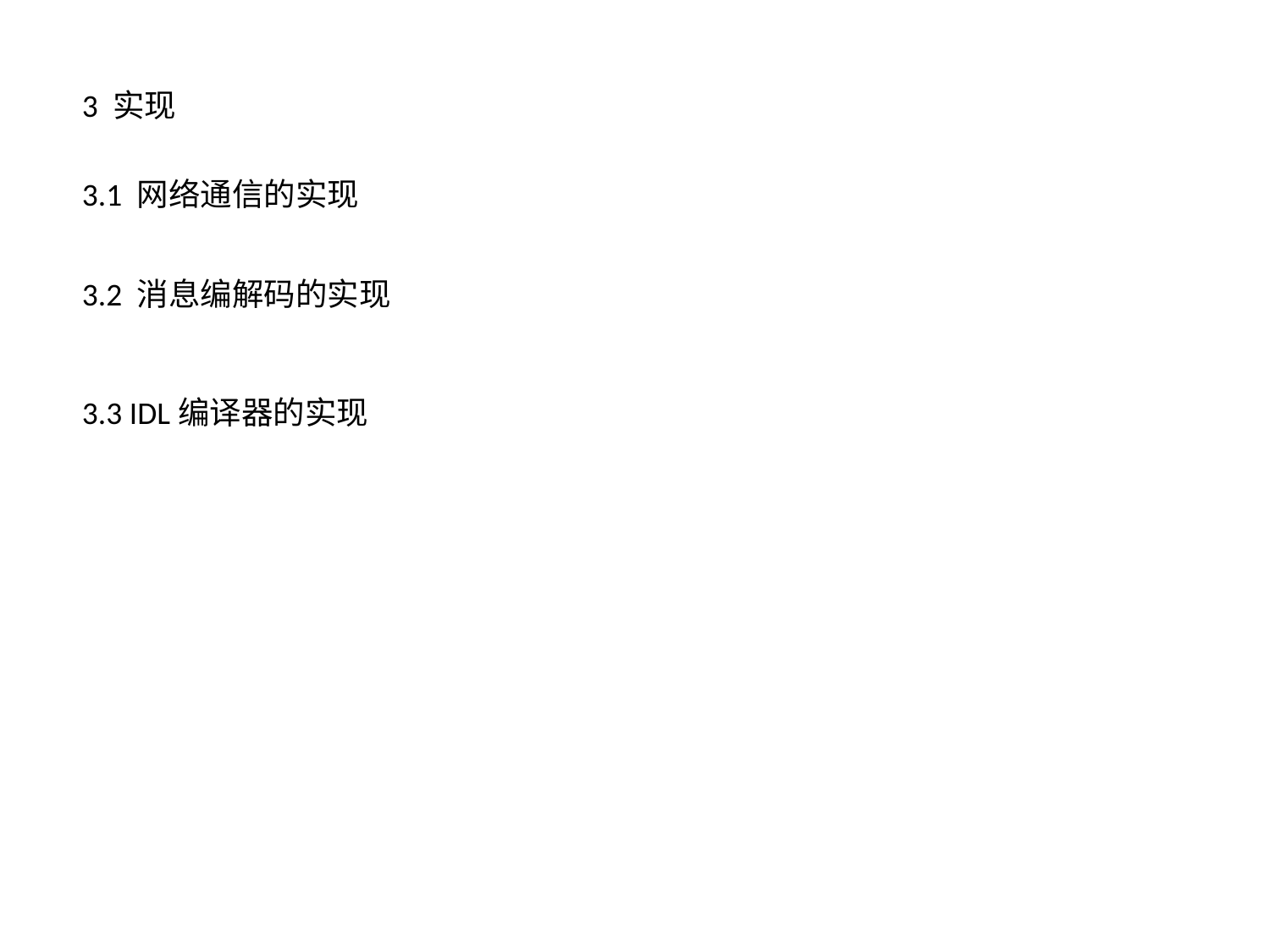

3 实现
3.1 网络通信的实现
3.2 消息编解码的实现
3.3 IDL编译器的实现